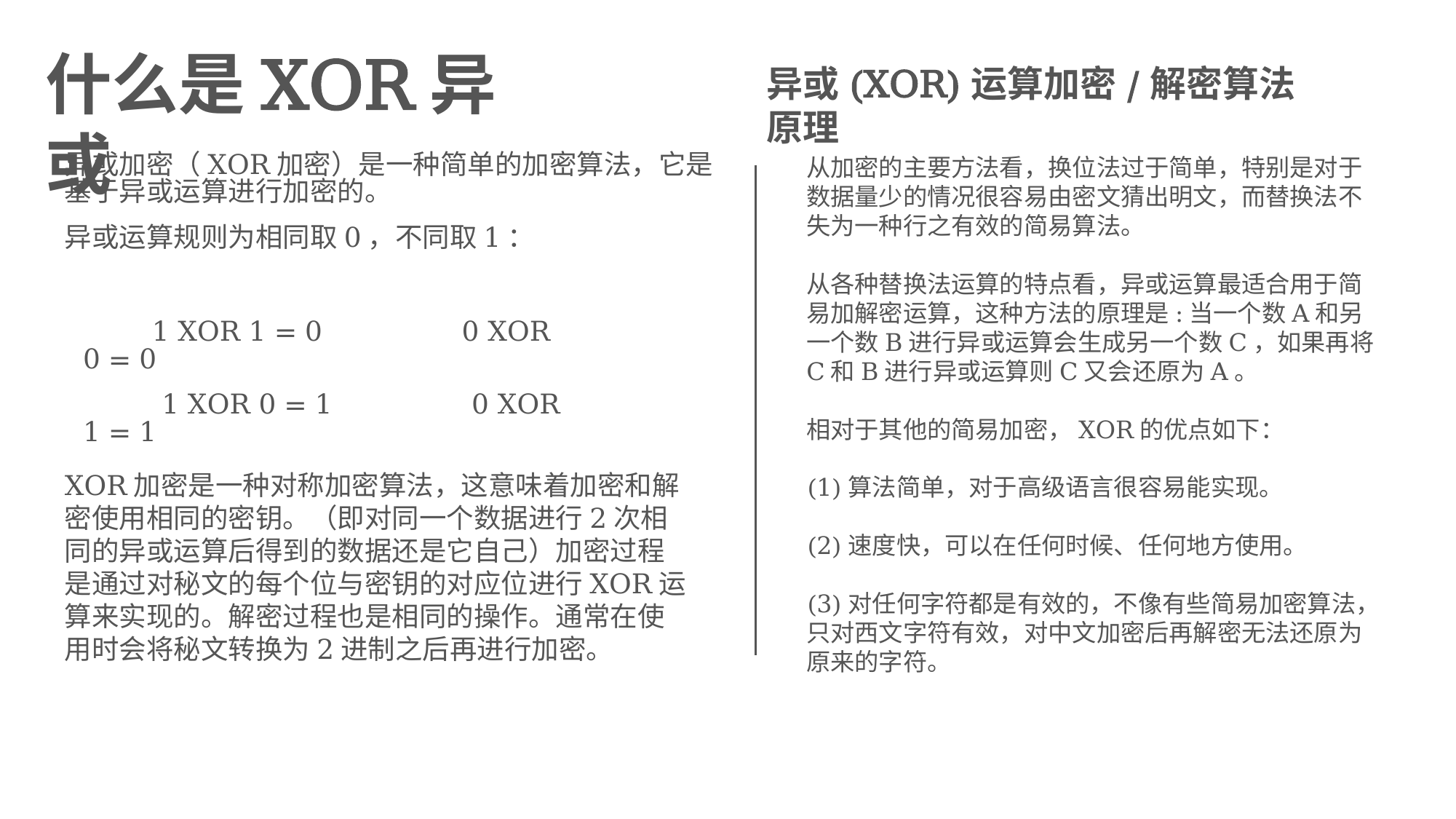

什么是XOR异或
异或(XOR)运算加密/解密算法原理
异或加密（XOR加密）是一种简单的加密算法，它是基于异或运算进行加密的。
异或运算规则为相同取0，不同取1：
从加密的主要方法看，换位法过于简单，特别是对于数据量少的情况很容易由密文猜出明文，而替换法不失为一种行之有效的简易算法。

从各种替换法运算的特点看，异或运算最适合用于简易加解密运算，这种方法的原理是:当一个数A和另一个数B进行异或运算会生成另一个数C，如果再将C和B进行异或运算则C又会还原为A。

相对于其他的简易加密，XOR的优点如下：

(1)算法简单，对于高级语言很容易能实现。

(2)速度快，可以在任何时候、任何地方使用。

(3)对任何字符都是有效的，不像有些简易加密算法，只对西文字符有效，对中文加密后再解密无法还原为原来的字符。
         1 XOR 1 = 0                0 XOR 0 = 0
         1 XOR 0 = 1                0 XOR 1 = 1
XOR加密是一种对称加密算法，这意味着加密和解密使用相同的密钥。（即对同一个数据进行2次相同的异或运算后得到的数据还是它自己）加密过程是通过对秘文的每个位与密钥的对应位进行XOR运算来实现的。解密过程也是相同的操作。通常在使用时会将秘文转换为2进制之后再进行加密。